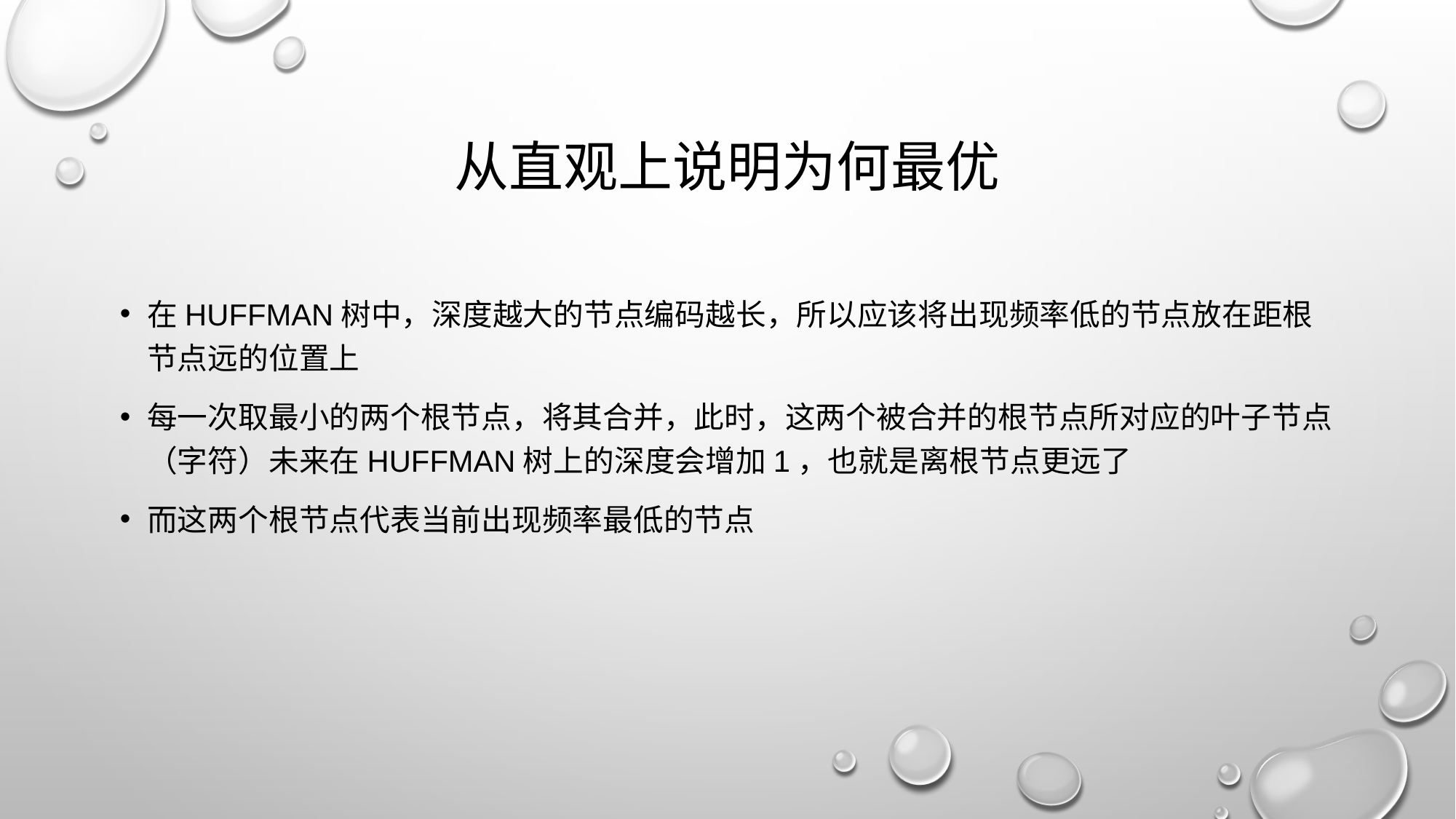

# 从直观上说明为何最优
在HUFFMAN树中，深度越大的节点编码越长，所以应该将出现频率低的节点放在距根节点远的位置上
每一次取最小的两个根节点，将其合并，此时，这两个被合并的根节点所对应的叶子节点（字符）未来在huffman树上的深度会增加1，也就是离根节点更远了
而这两个根节点代表当前出现频率最低的节点